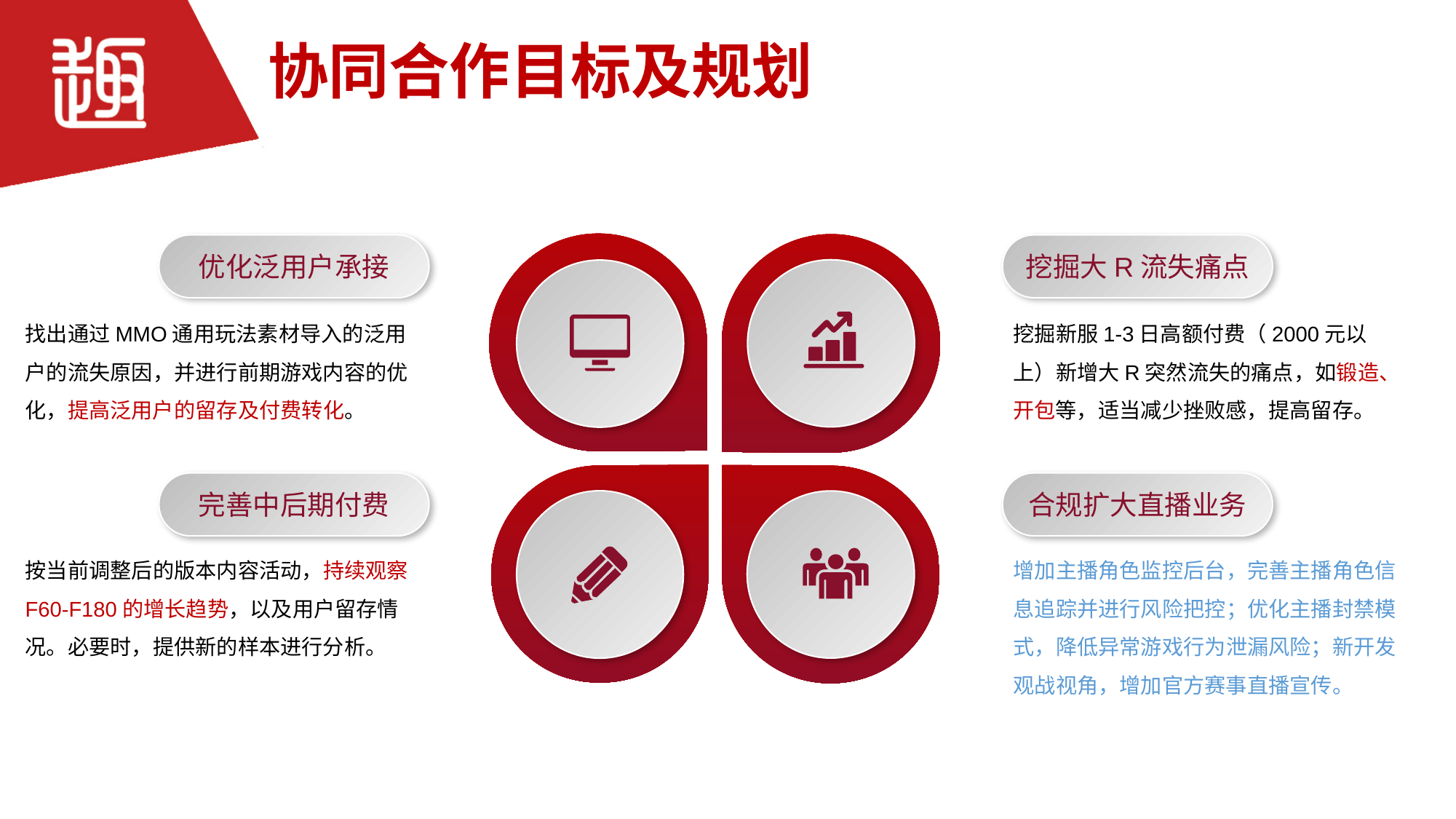

协同合作目标及规划

优化泛用户承接
挖掘大R流失痛点

找出通过MMO通用玩法素材导入的泛用户的流失原因，并进行前期游戏内容的优化，提高泛用户的留存及付费转化。
挖掘新服1-3日高额付费（2000元以上）新增大R突然流失的痛点，如锻造、开包等，适当减少挫败感，提高留存。

完善中后期付费
合规扩大直播业务

按当前调整后的版本内容活动，持续观察F60-F180的增长趋势，以及用户留存情况。必要时，提供新的样本进行分析。
增加主播角色监控后台，完善主播角色信息追踪并进行风险把控；优化主播封禁模式，降低异常游戏行为泄漏风险；新开发观战视角，增加官方赛事直播宣传。